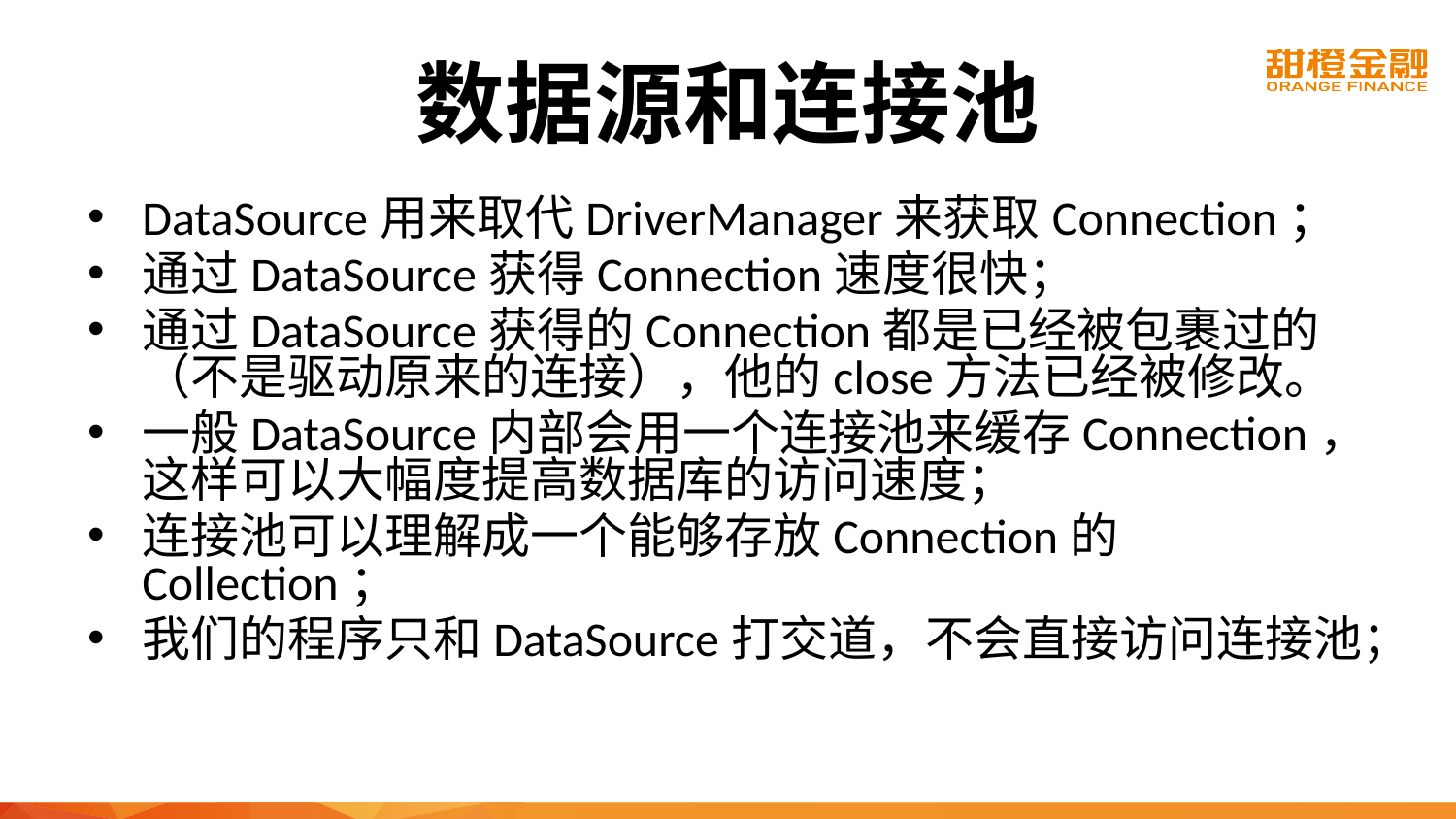

# 数据源和连接池
DataSource用来取代DriverManager来获取Connection；
通过DataSource获得Connection速度很快；
通过DataSource获得的Connection都是已经被包裹过的（不是驱动原来的连接），他的close方法已经被修改。
一般DataSource内部会用一个连接池来缓存Connection，这样可以大幅度提高数据库的访问速度；
连接池可以理解成一个能够存放Connection的Collection；
我们的程序只和DataSource打交道，不会直接访问连接池；